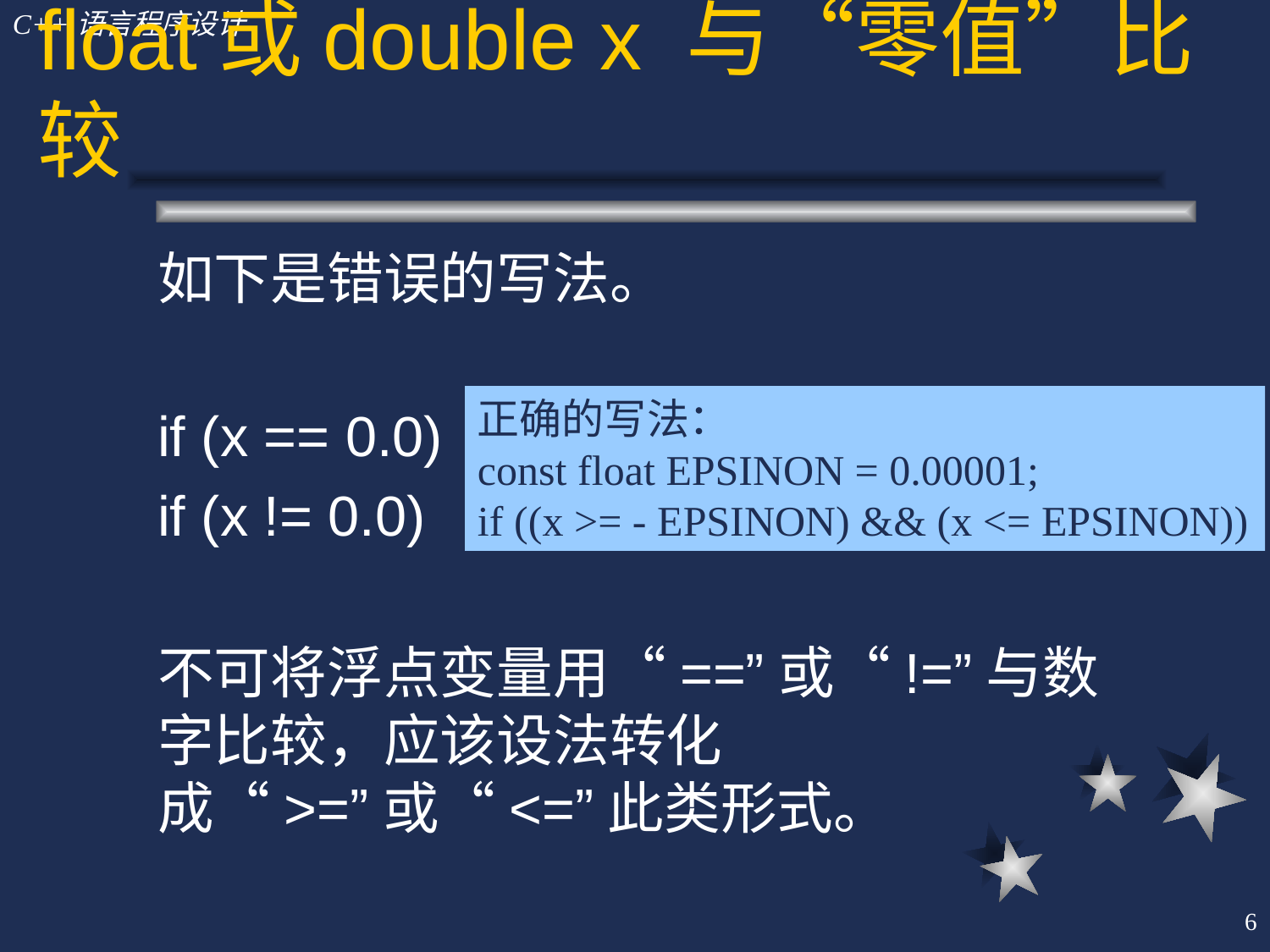

# float或double x 与“零值”比较
如下是错误的写法。

if (x == 0.0)
if (x != 0.0)

不可将浮点变量用“==”或“!=”与数字比较，应该设法转化成“>=”或“<=”此类形式。
正确的写法：
const float EPSINON = 0.00001;
if ((x >= - EPSINON) && (x <= EPSINON))
6